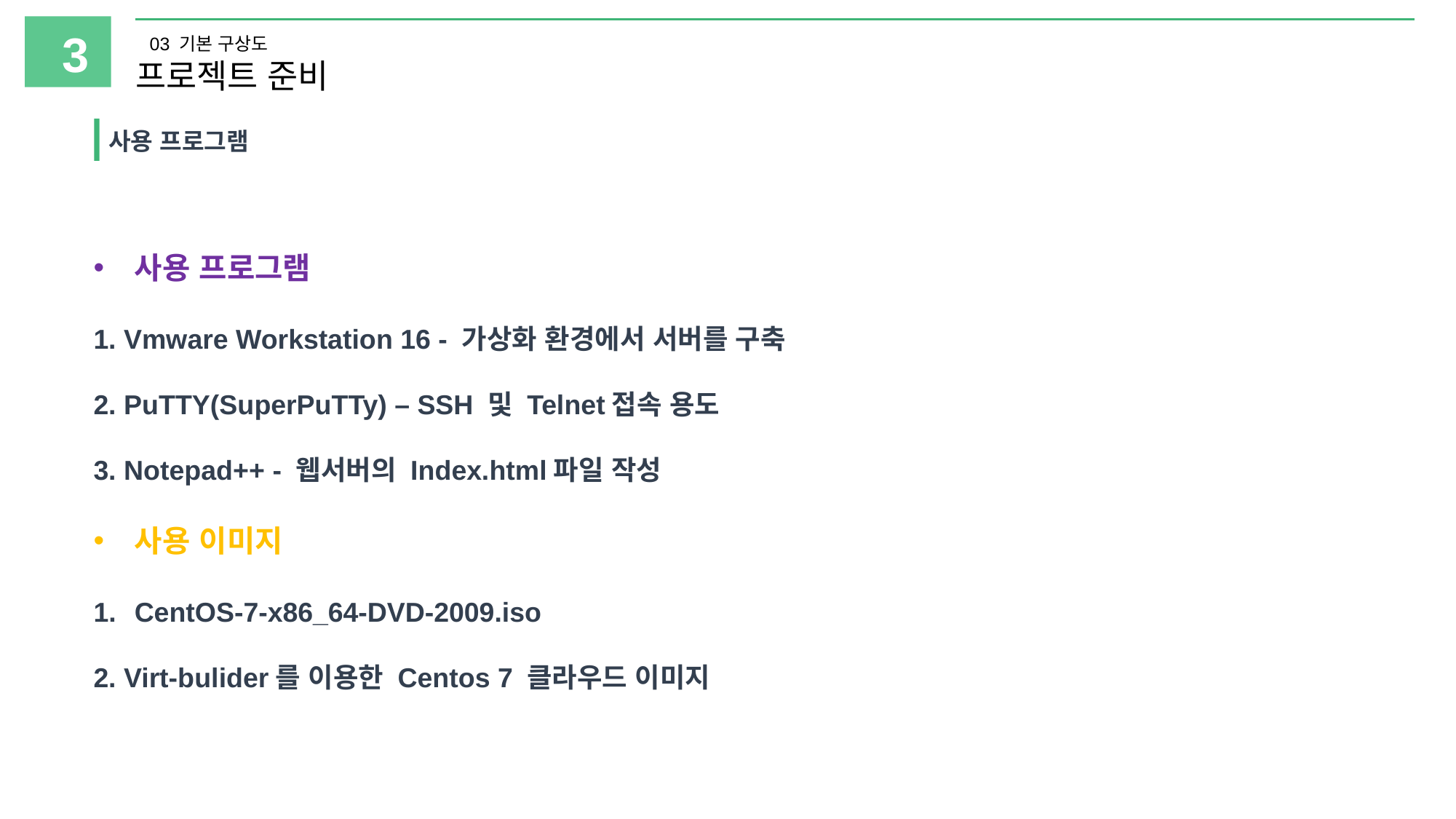

3
03 기본 구상도
프로젝트 준비

사용 프로그램
사용 프로그램

1. Vmware Workstation 16 - 가상화 환경에서 서버를 구축

2. PuTTY(SuperPuTTy) – SSH 및 Telnet접속 용도

3. Notepad++ - 웹서버의 Index.html파일 작성

사용 이미지

CentOS-7-x86_64-DVD-2009.iso

2. Virt-bulider를 이용한 Centos 7 클라우드 이미지